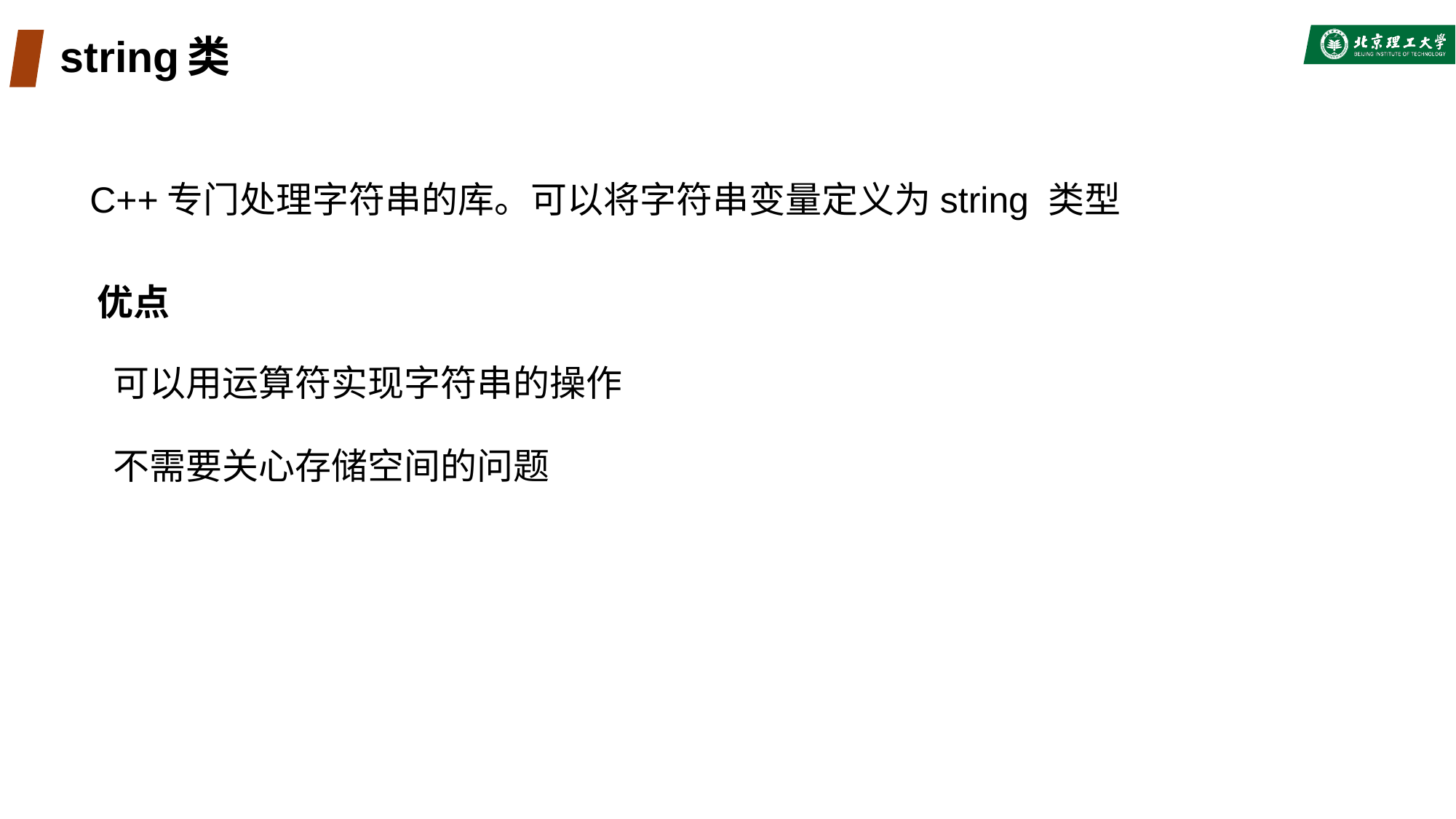

# string类
C++专门处理字符串的库。可以将字符串变量定义为string 类型
优点
可以用运算符实现字符串的操作
不需要关心存储空间的问题